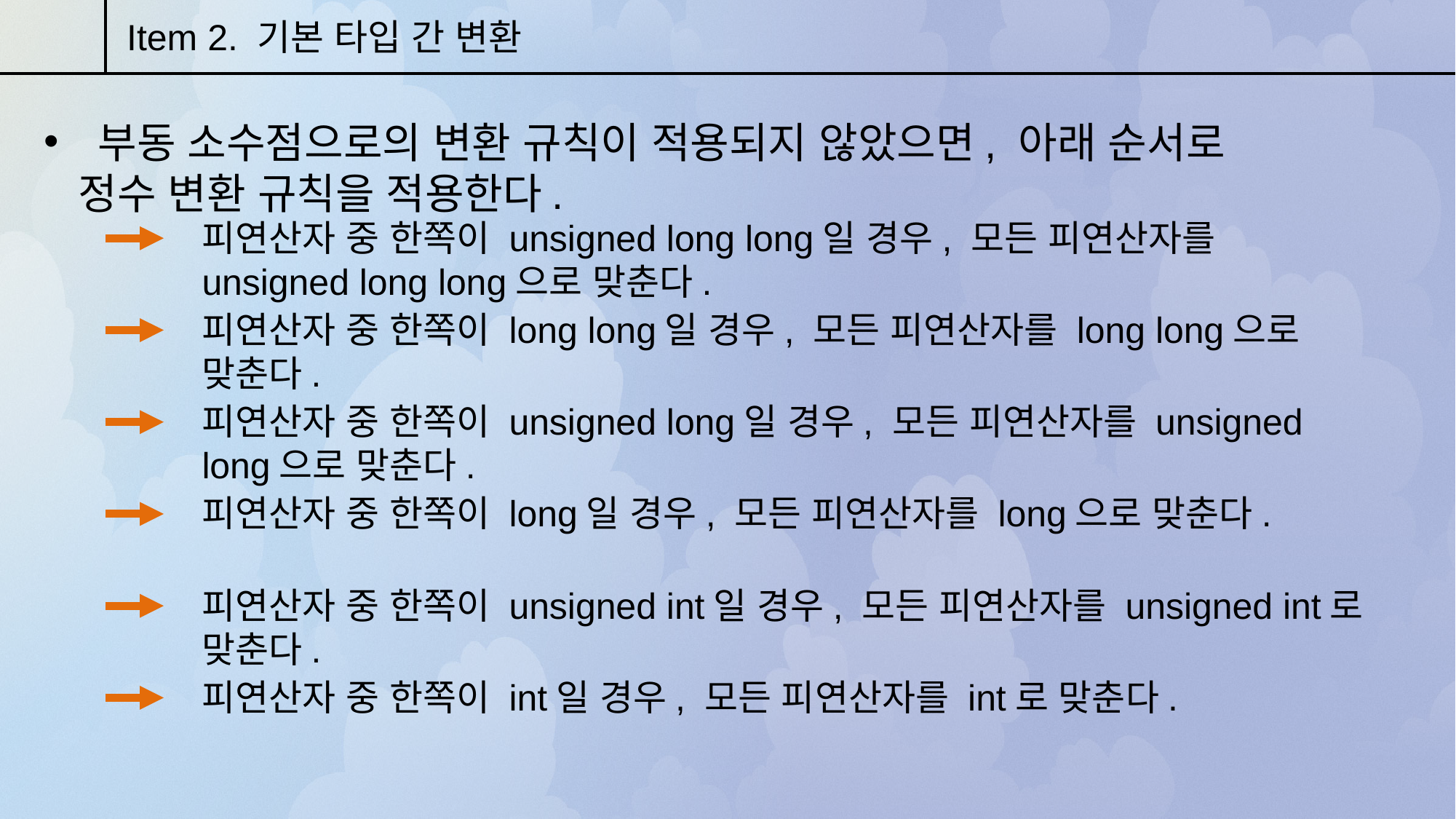

Item 2. 기본 타입 간 변환
 부동 소수점으로의 변환 규칙이 적용되지 않았으면, 아래 순서로 정수 변환 규칙을 적용한다.
피연산자 중 한쪽이 unsigned long long일 경우, 모든 피연산자를 unsigned long long으로 맞춘다.
피연산자 중 한쪽이 long long일 경우, 모든 피연산자를 long long으로 맞춘다.
피연산자 중 한쪽이 unsigned long일 경우, 모든 피연산자를 unsigned long으로 맞춘다.
피연산자 중 한쪽이 long일 경우, 모든 피연산자를 long으로 맞춘다.
피연산자 중 한쪽이 unsigned int일 경우, 모든 피연산자를 unsigned int로 맞춘다.
피연산자 중 한쪽이 int일 경우, 모든 피연산자를 int로 맞춘다.